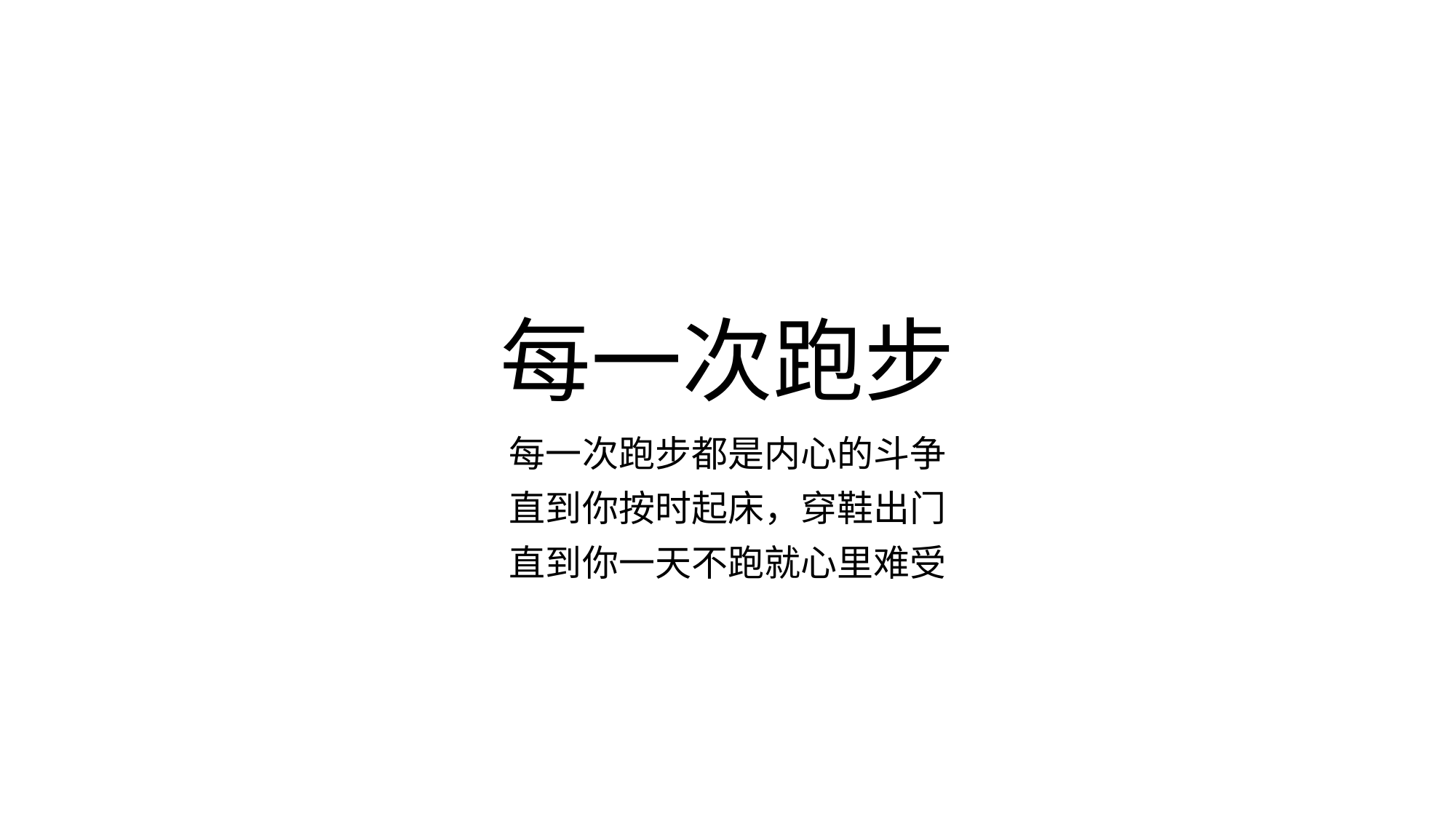

# 每一次跑步
每一次跑步都是内心的斗争
直到你按时起床，穿鞋出门
直到你一天不跑就心里难受